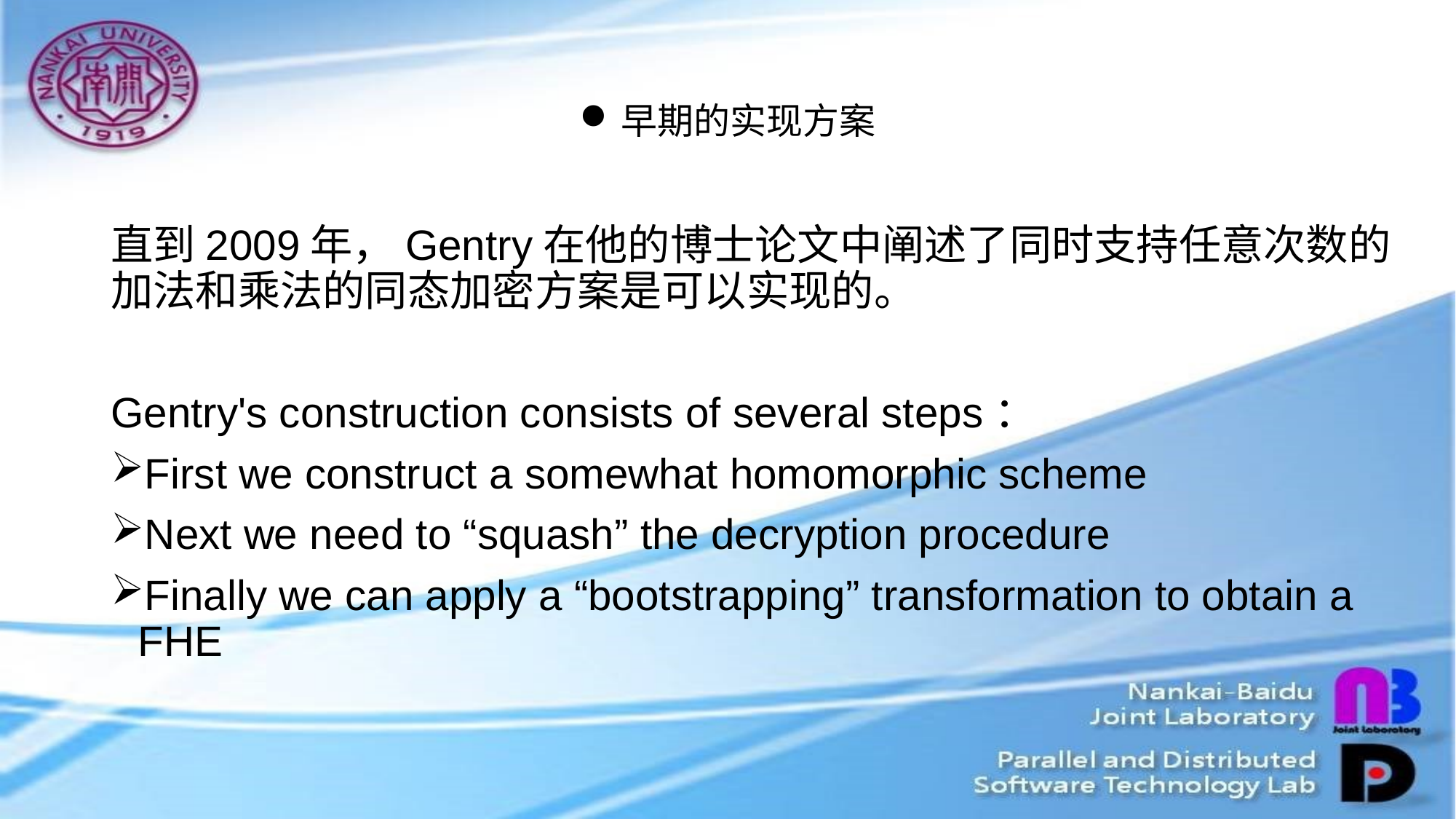

# 早期的实现方案
直到2009年，Gentry在他的博士论文中阐述了同时支持任意次数的加法和乘法的同态加密方案是可以实现的。

Gentry's construction consists of several steps：
First we construct a somewhat homomorphic scheme
Next we need to “squash” the decryption procedure
Finally we can apply a “bootstrapping” transformation to obtain a FHE